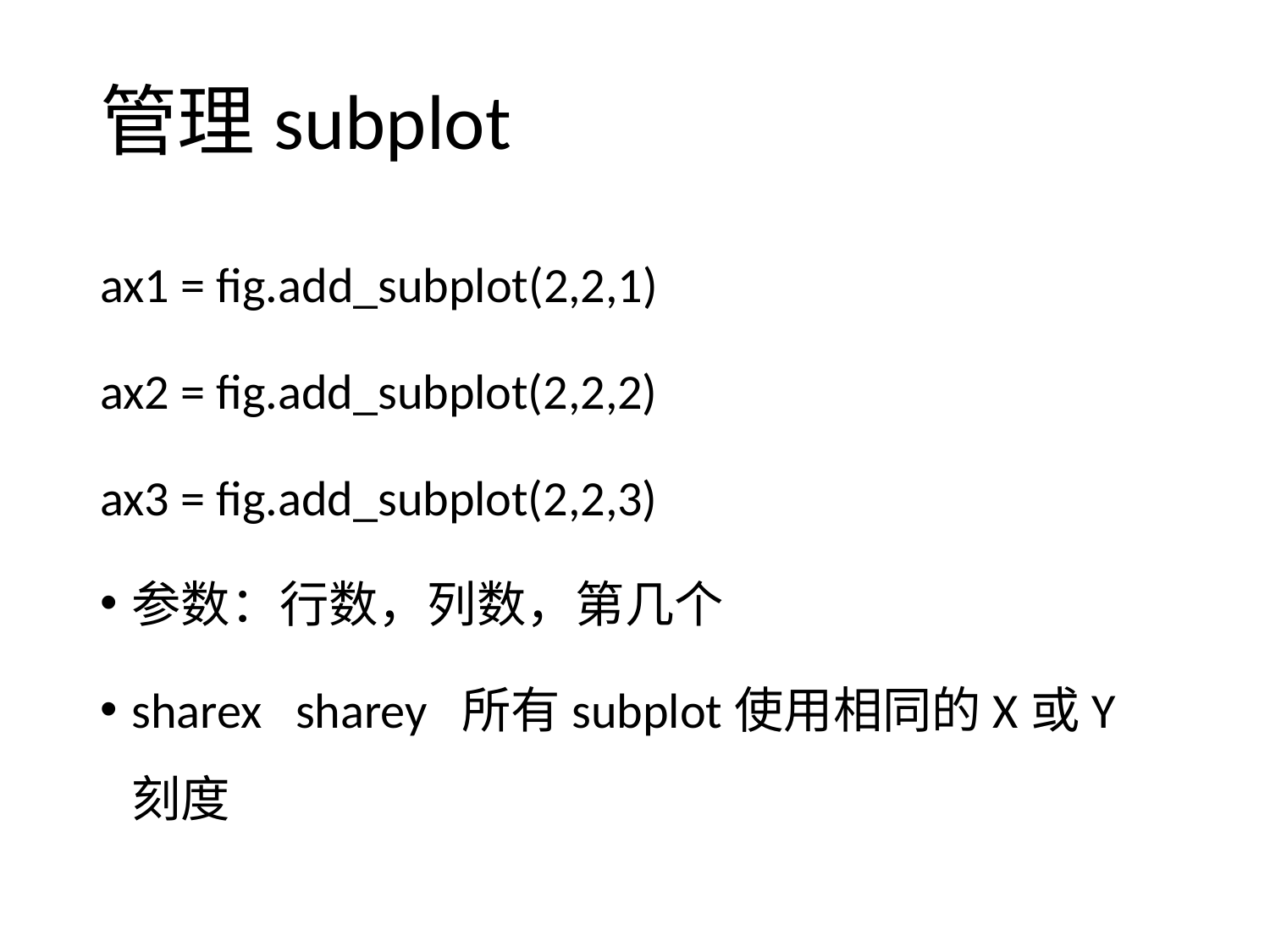

# 管理subplot
ax1 = fig.add_subplot(2,2,1)
ax2 = fig.add_subplot(2,2,2)
ax3 = fig.add_subplot(2,2,3)
参数：行数，列数，第几个
sharex   sharey  所有subplot使用相同的X或Y刻度